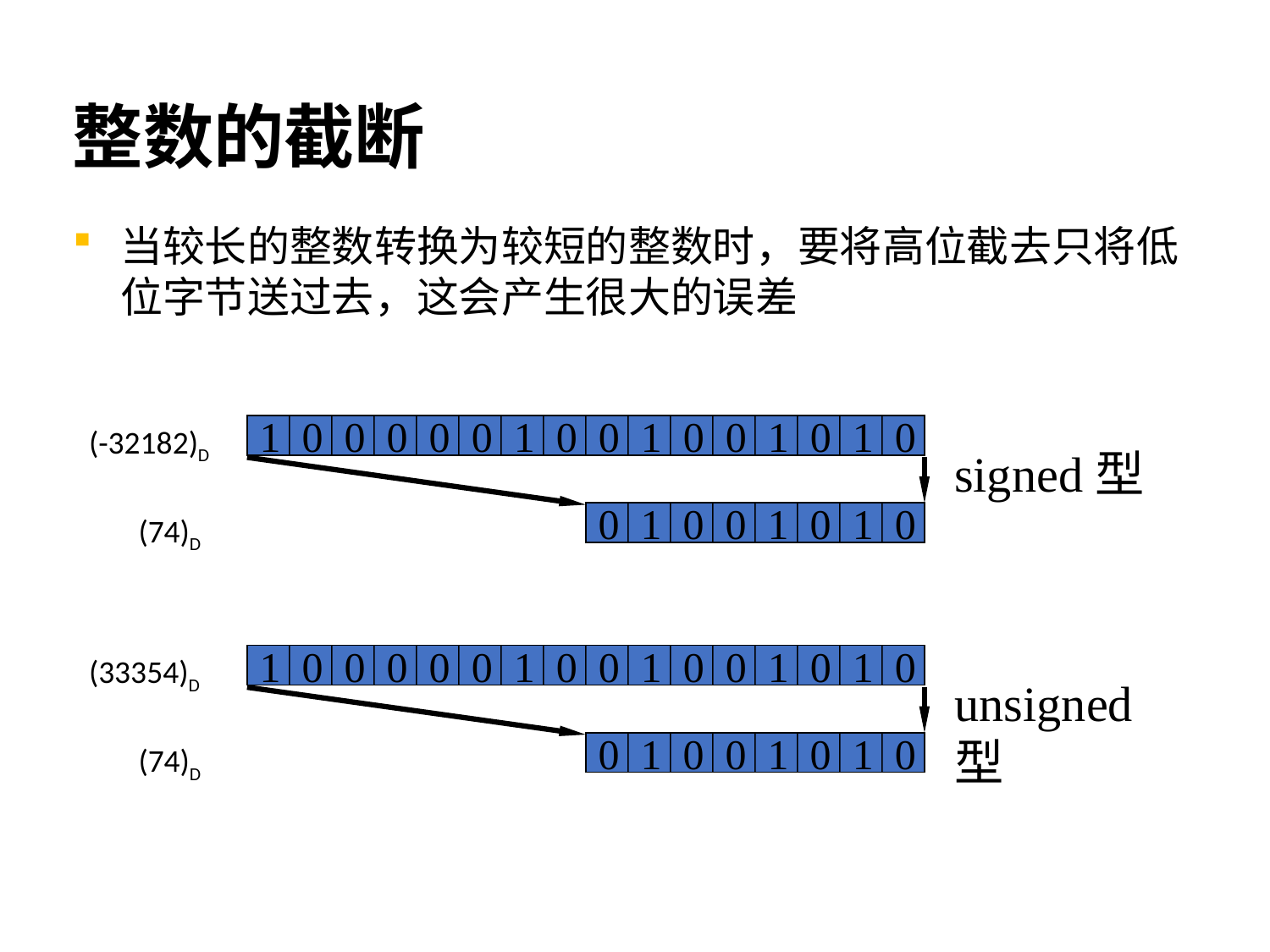

# 整数的截断
当较长的整数转换为较短的整数时，要将高位截去只将低位字节送过去，这会产生很大的误差
1  0  0  0  0  0  1  0  0  1  0  0  1  0  1  0

0  1  0  0  1  0  1  0

(-32182)D
signed型

(74)D
1  0  0  0  0  0  1  0  0  1  0  0  1  0  1  0

0  1  0  0  1  0  1  0

(33354)D
unsigned型

(74)D